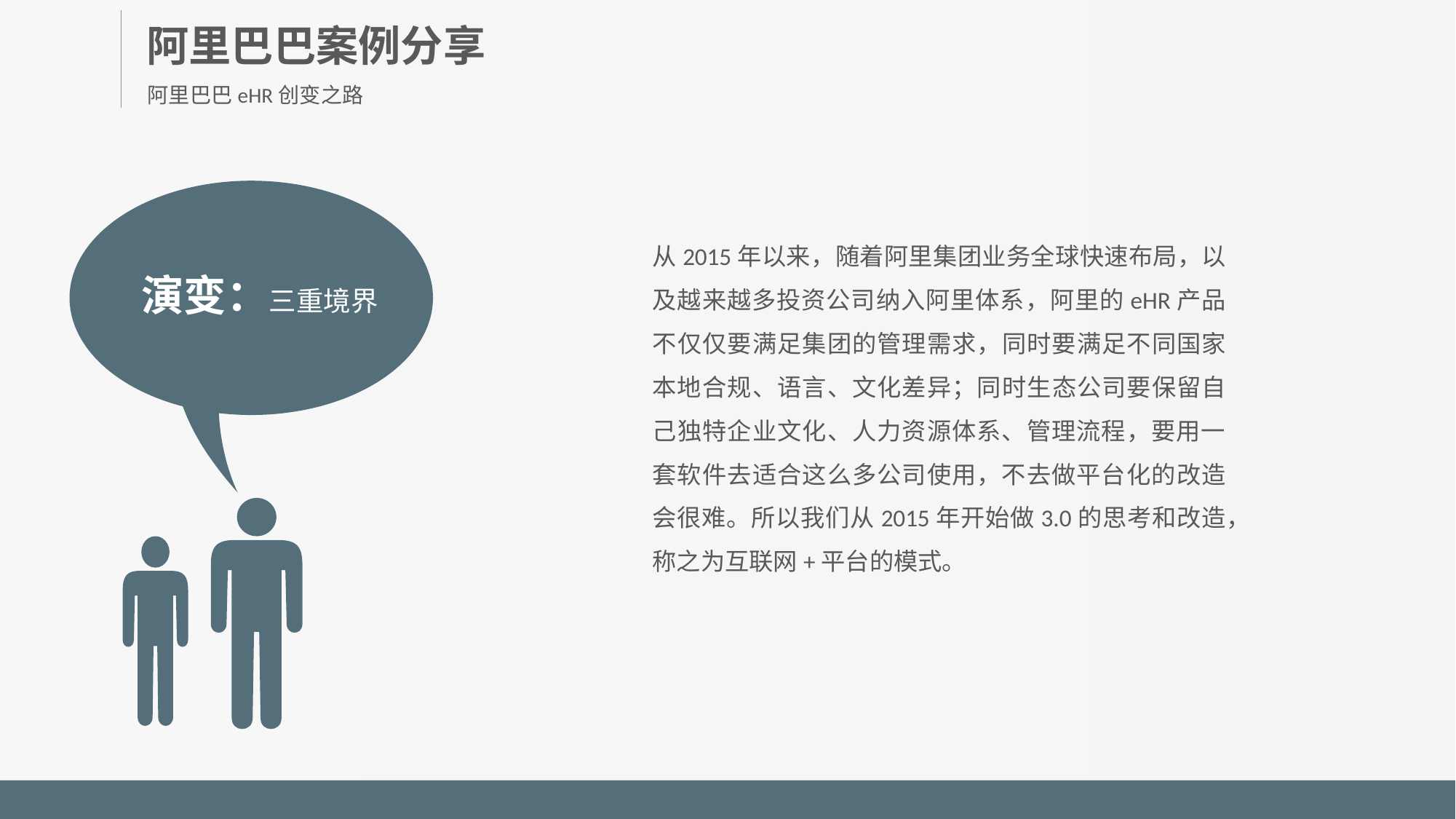

阿里巴巴案例分享
阿里巴巴eHR创变之路

从2015年以来，随着阿里集团业务全球快速布局，以及越来越多投资公司纳入阿里体系，阿里的eHR产品不仅仅要满足集团的管理需求，同时要满足不同国家本地合规、语言、文化差异；同时生态公司要保留自己独特企业文化、人力资源体系、管理流程，要用一套软件去适合这么多公司使用，不去做平台化的改造会很难。所以我们从2015年开始做3.0的思考和改造，称之为互联网+平台的模式。
演变：三重境界